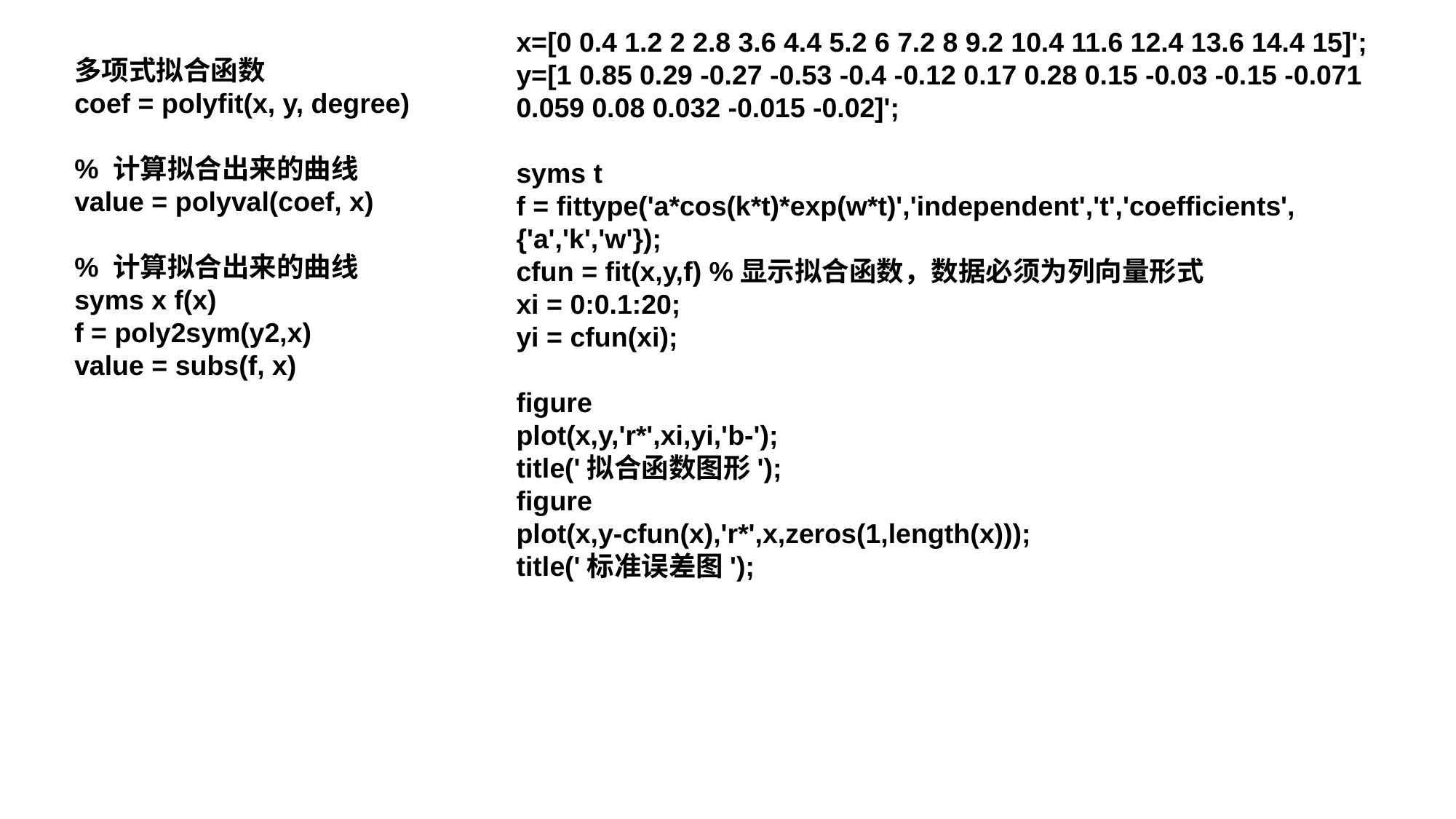

x=[0 0.4 1.2 2 2.8 3.6 4.4 5.2 6 7.2 8 9.2 10.4 11.6 12.4 13.6 14.4 15]';
y=[1 0.85 0.29 -0.27 -0.53 -0.4 -0.12 0.17 0.28 0.15 -0.03 -0.15 -0.071 0.059 0.08 0.032 -0.015 -0.02]';

syms t
f = fittype('a*cos(k*t)*exp(w*t)','independent','t','coefficients',{'a','k','w'});
cfun = fit(x,y,f) %显示拟合函数，数据必须为列向量形式
xi = 0:0.1:20;
yi = cfun(xi);

figure
plot(x,y,'r*',xi,yi,'b-');
title('拟合函数图形');
figure
plot(x,y-cfun(x),'r*',x,zeros(1,length(x)));
title('标准误差图');
多项式拟合函数
coef = polyfit(x, y, degree)

% 计算拟合出来的曲线
value = polyval(coef, x)

% 计算拟合出来的曲线
syms x f(x)
f = poly2sym(y2,x)
value = subs(f, x)